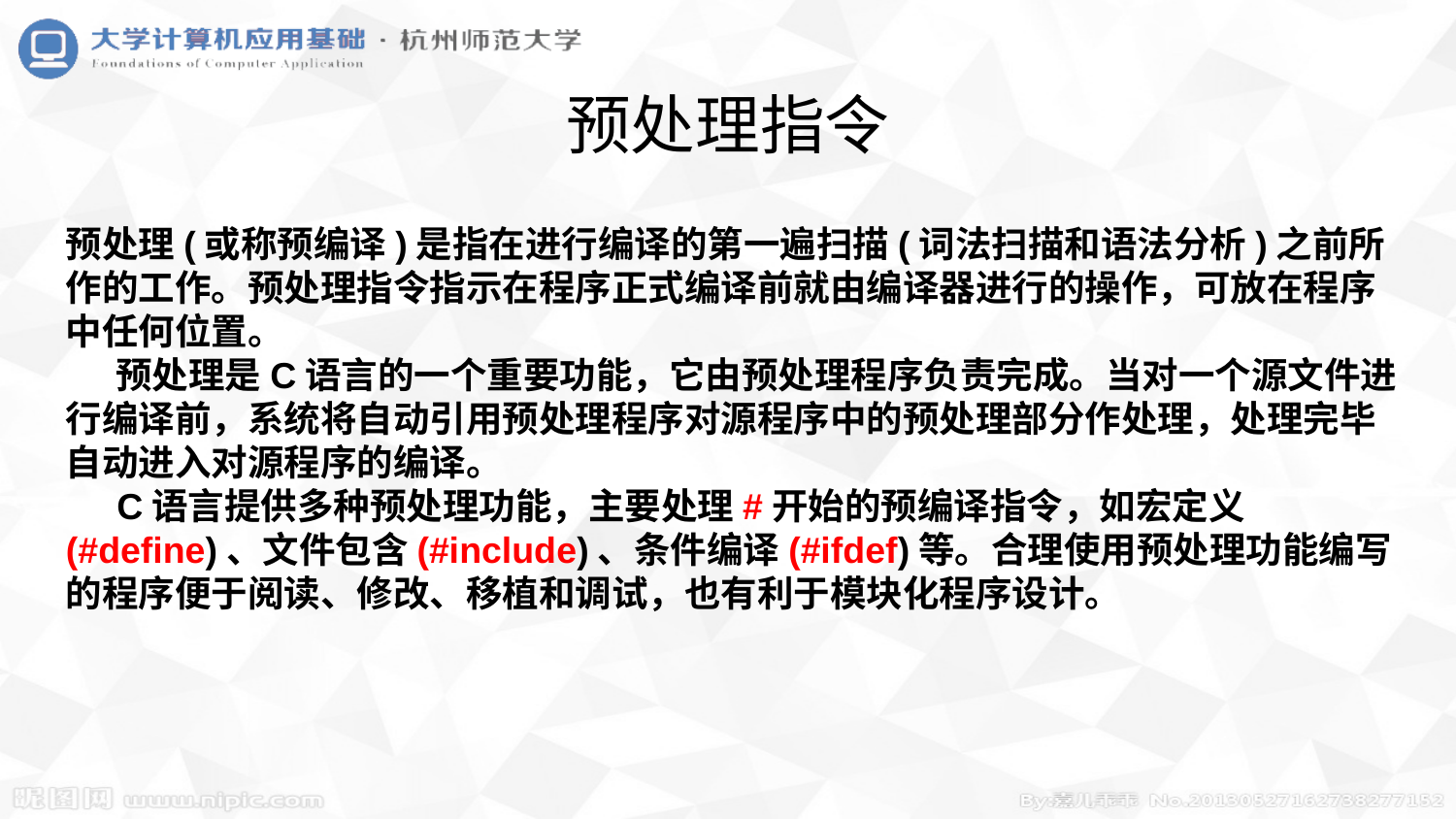

# 预处理指令
预处理(或称预编译)是指在进行编译的第一遍扫描(词法扫描和语法分析)之前所作的工作。预处理指令指示在程序正式编译前就由编译器进行的操作，可放在程序中任何位置。
     预处理是C语言的一个重要功能，它由预处理程序负责完成。当对一个源文件进行编译前，系统将自动引用预处理程序对源程序中的预处理部分作处理，处理完毕自动进入对源程序的编译。
     C语言提供多种预处理功能，主要处理#开始的预编译指令，如宏定义(#define)、文件包含(#include)、条件编译(#ifdef)等。合理使用预处理功能编写的程序便于阅读、修改、移植和调试，也有利于模块化程序设计。